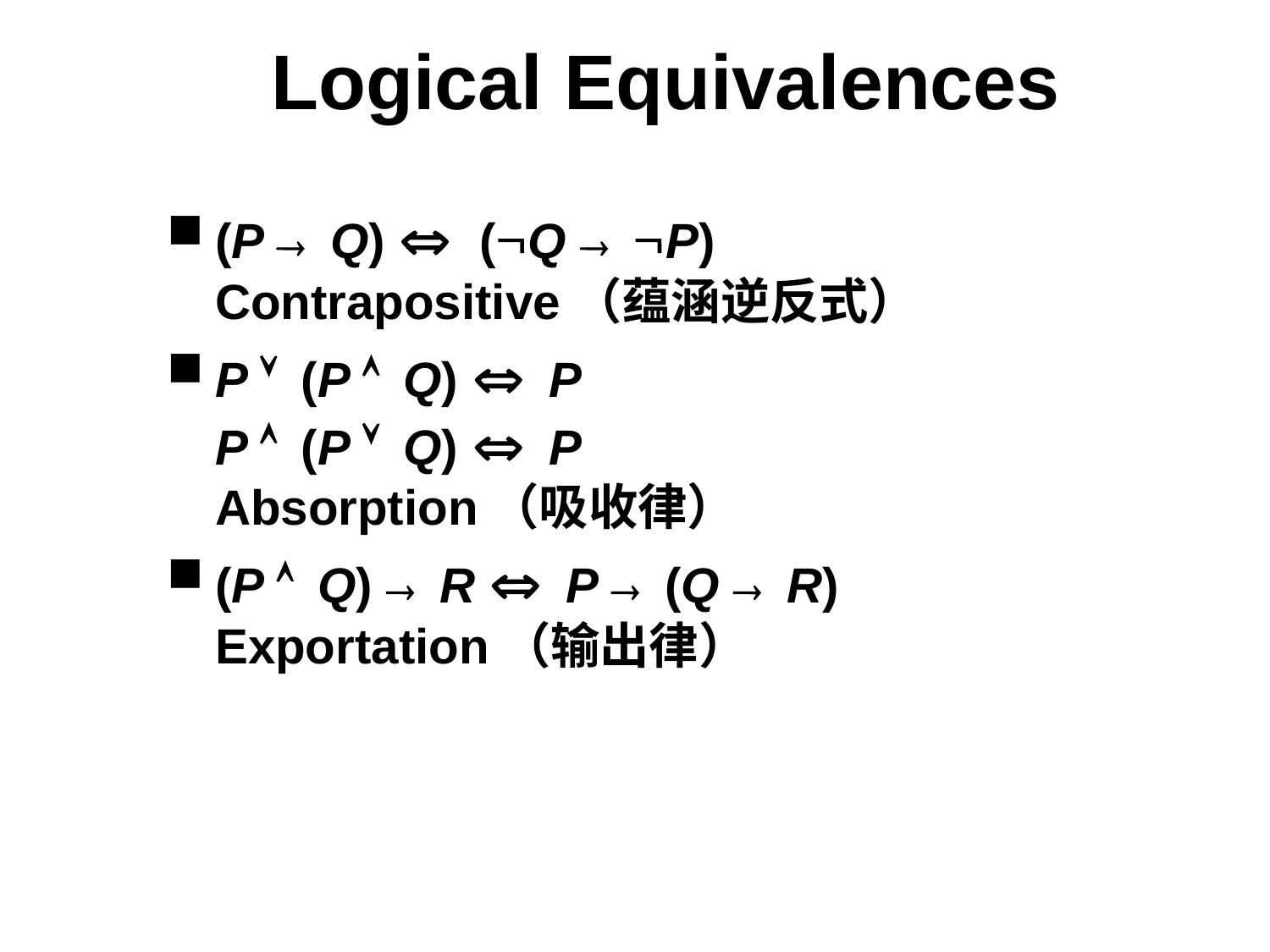

# Logical Equivalences
(P → Q) ⇔ (¬Q → ¬P)
Contrapositive（蕴涵逆反式）
P ∨ (P ∧ Q) ⇔ P
P ∧ (P ∨ Q) ⇔ P
Absorption（吸收律）
(P ∧ Q) → R ⇔ P → (Q → R)
Exportation（输出律）

20